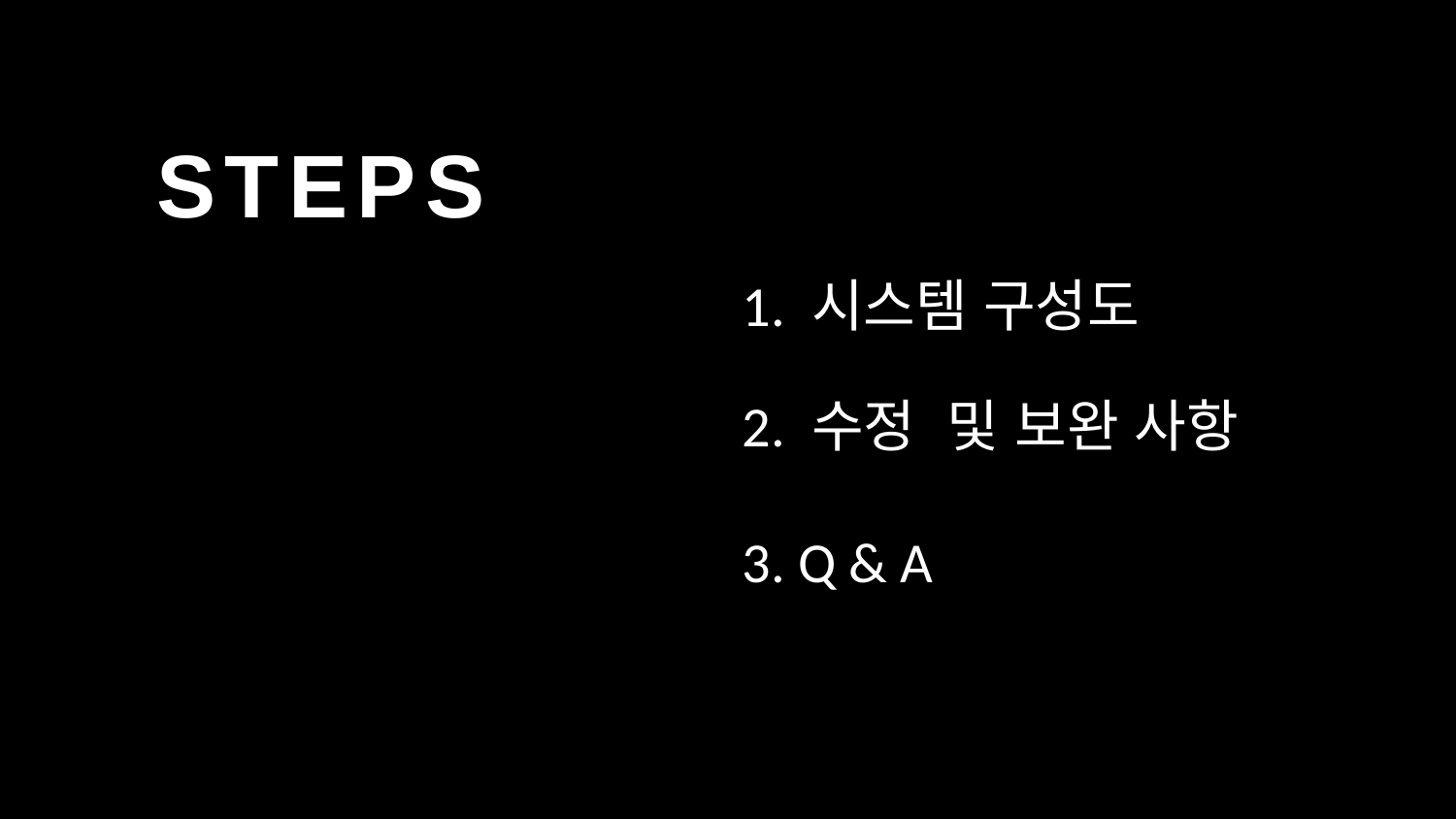

STEPS
1. 시스템 구성도
2. 수정  및 보완 사항

3. Q & A